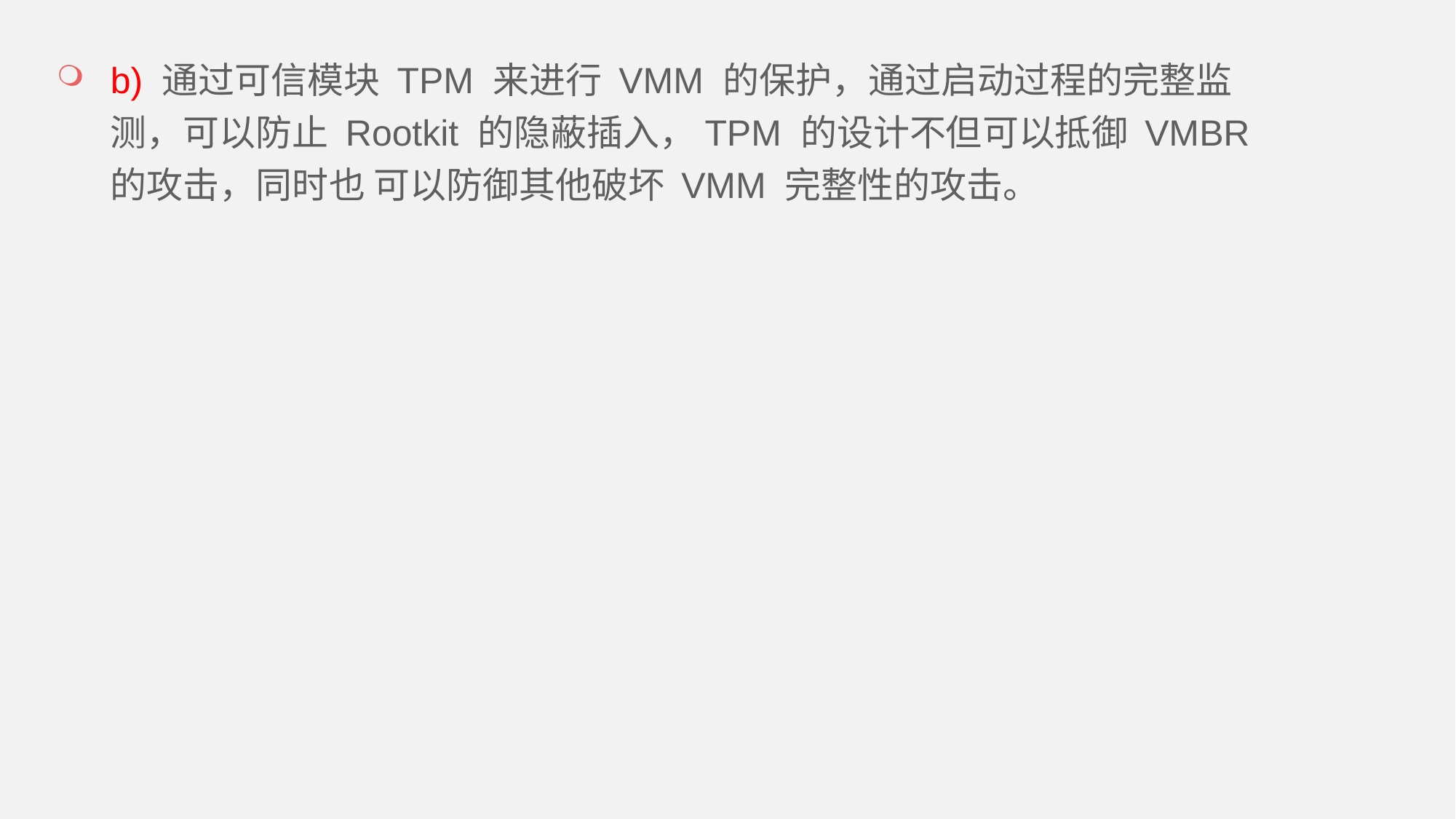

b) 通过可信模块 TPM 来进行 VMM 的保护，通过启动过程的完整监测，可以防止 Rootkit 的隐蔽插入，TPM 的设计不但可以抵御 VMBR 的攻击，同时也 可以防御其他破坏 VMM 完整性的攻击。